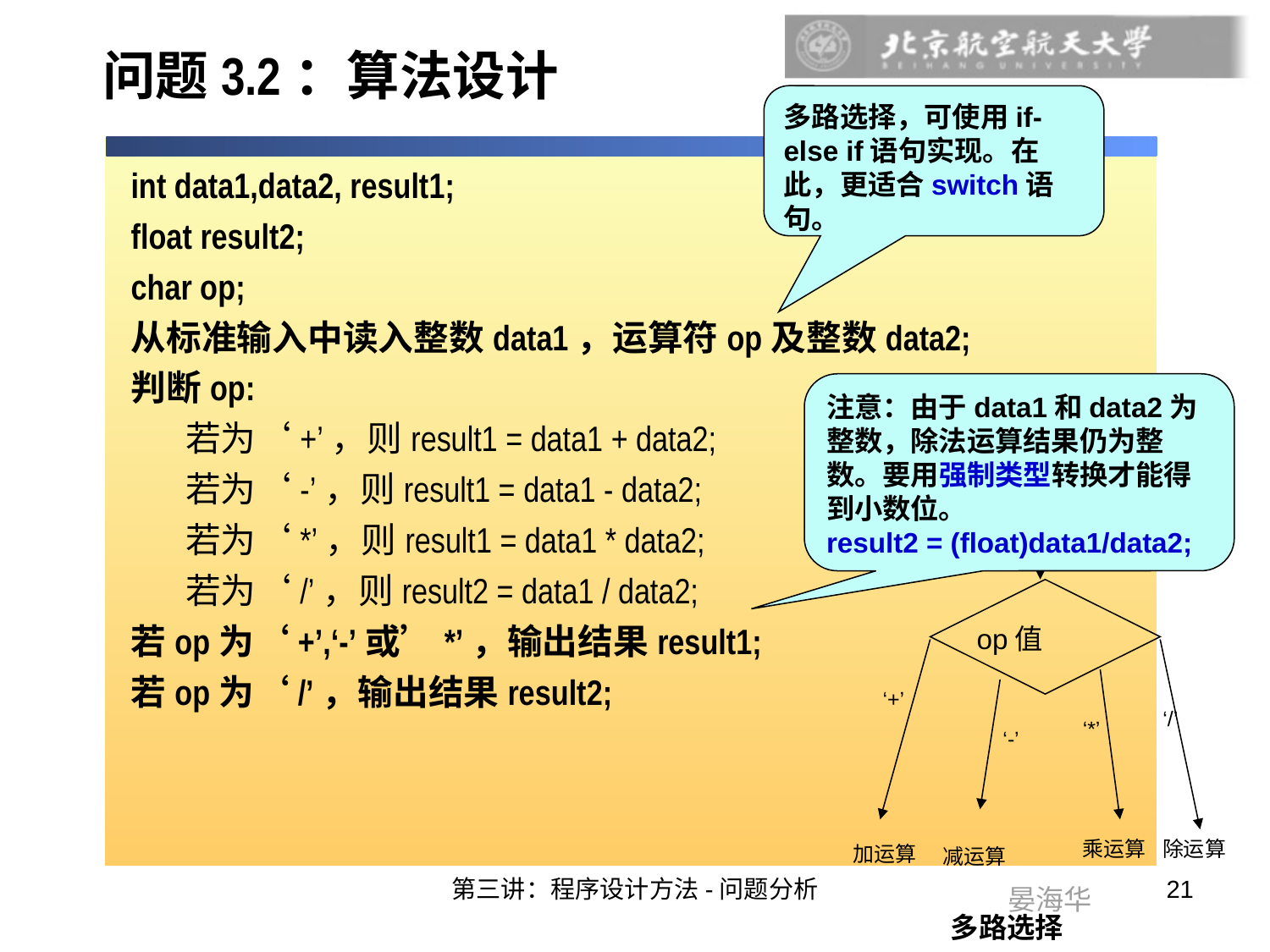

# 问题3.2：算法设计
多路选择，可使用if-else if语句实现。在此，更适合switch语句。
int data1,data2, result1;
float result2;
char op;
从标准输入中读入整数data1，运算符op及整数data2;
判断op:
若为‘+’，则result1 = data1 + data2;
若为‘-’，则result1 = data1 - data2;
若为‘*’，则result1 = data1 * data2;
若为‘/’，则result2 = data1 / data2;
若op为‘+’,‘-’或’*’，输出结果result1;
若op为‘/’，输出结果result2;
注意：由于data1和data2为整数，除法运算结果仍为整数。要用强制类型转换才能得到小数位。
result2 = (float)data1/data2;

op值

‘+’

‘/’
‘*’
‘-’
乘运算
除运算
加运算
减运算
多路选择
第三讲：程序设计方法-问题分析
21